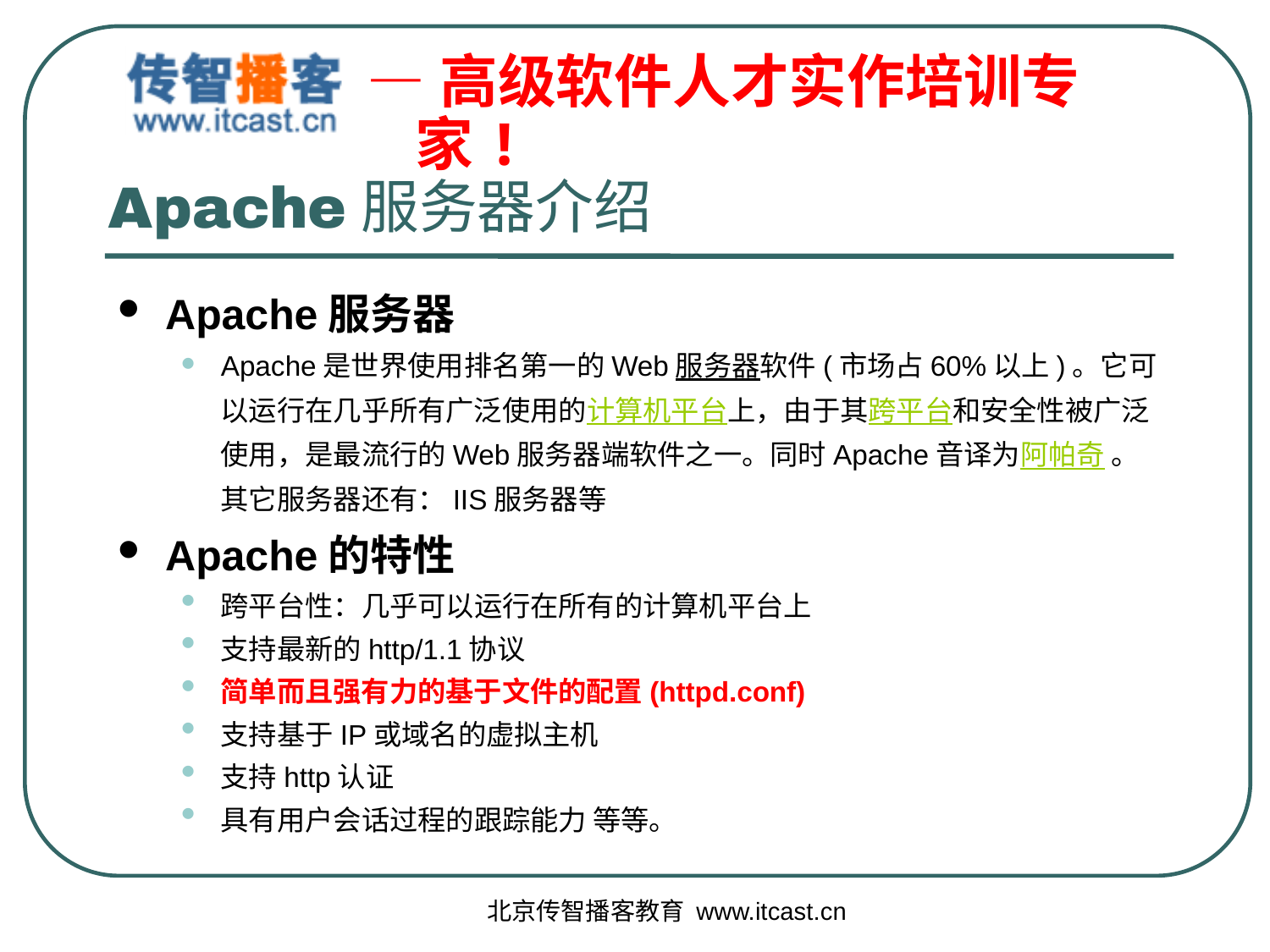

# Apache服务器介绍
Apache服务器
Apache是世界使用排名第一的Web服务器软件(市场占60%以上)。它可以运行在几乎所有广泛使用的计算机平台上，由于其跨平台和安全性被广泛使用，是最流行的Web服务器端软件之一。同时Apache音译为阿帕奇 。其它服务器还有：IIS服务器等
Apache的特性
跨平台性：几乎可以运行在所有的计算机平台上
支持最新的http/1.1协议
简单而且强有力的基于文件的配置(httpd.conf)
支持基于IP或域名的虚拟主机
支持http认证
具有用户会话过程的跟踪能力 等等。